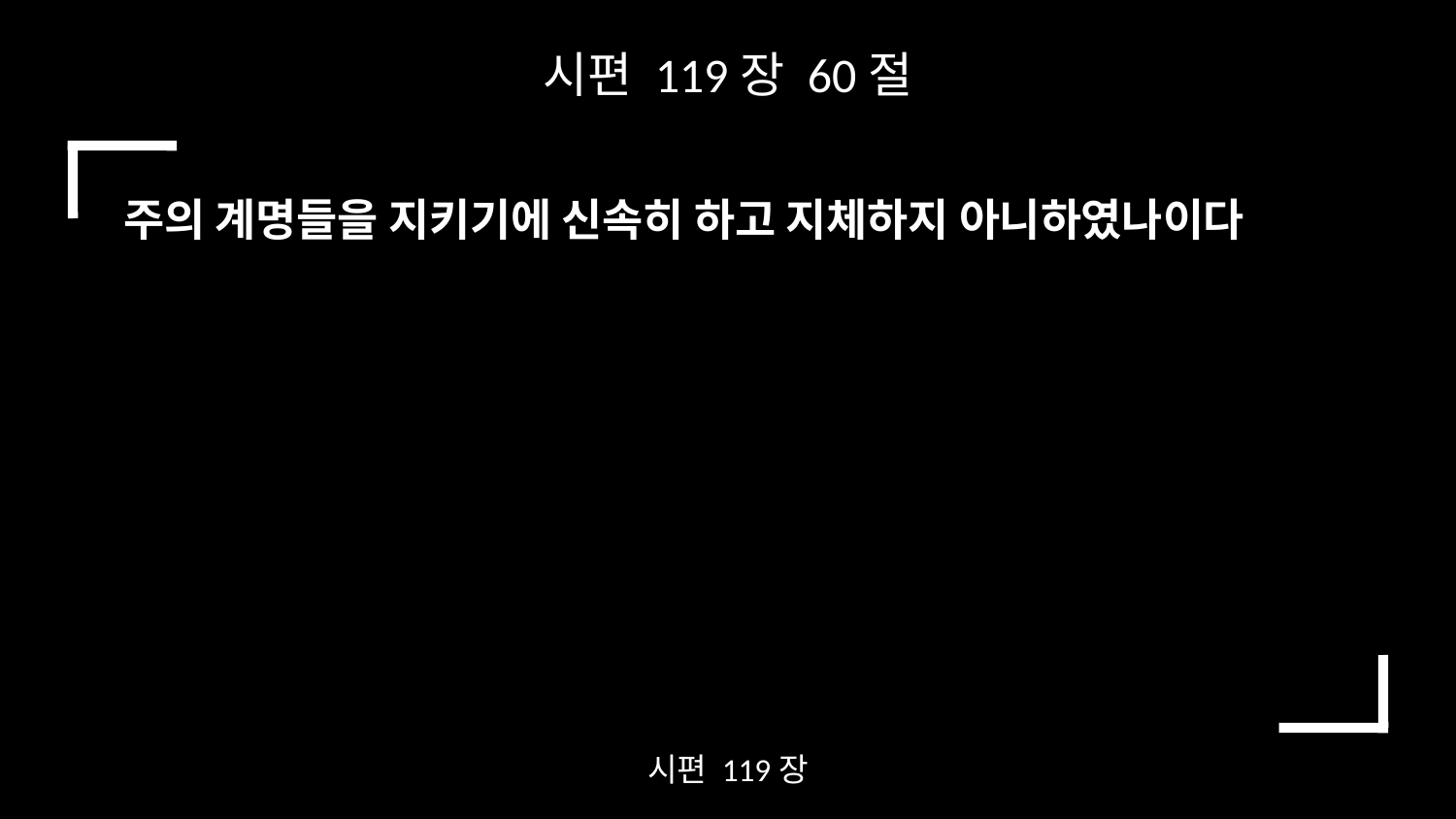

시편 119장 60절

주의 계명들을 지키기에 신속히 하고 지체하지 아니하였나이다

시편 119장